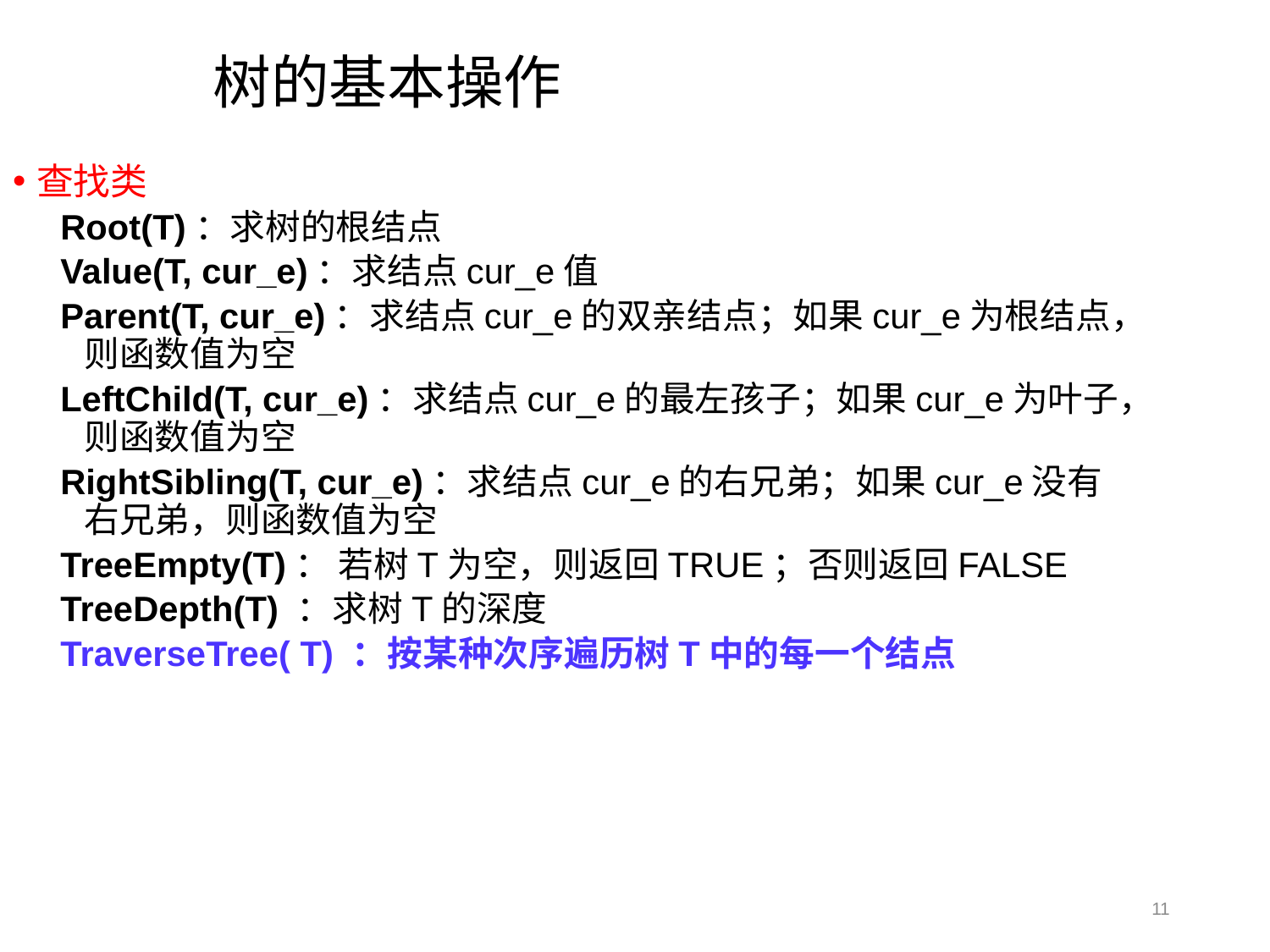

树的基本操作
查找类
Root(T)：求树的根结点
Value(T, cur_e)：求结点cur_e值
Parent(T, cur_e)：求结点cur_e的双亲结点；如果cur_e为根结点，则函数值为空
LeftChild(T, cur_e)：求结点cur_e的最左孩子；如果cur_e为叶子，则函数值为空
RightSibling(T, cur_e)：求结点cur_e的右兄弟；如果cur_e没有右兄弟，则函数值为空
TreeEmpty(T)： 若树T为空，则返回TRUE；否则返回FALSE
TreeDepth(T) ：求树T的深度
TraverseTree( T) ：按某种次序遍历树T中的每一个结点
11